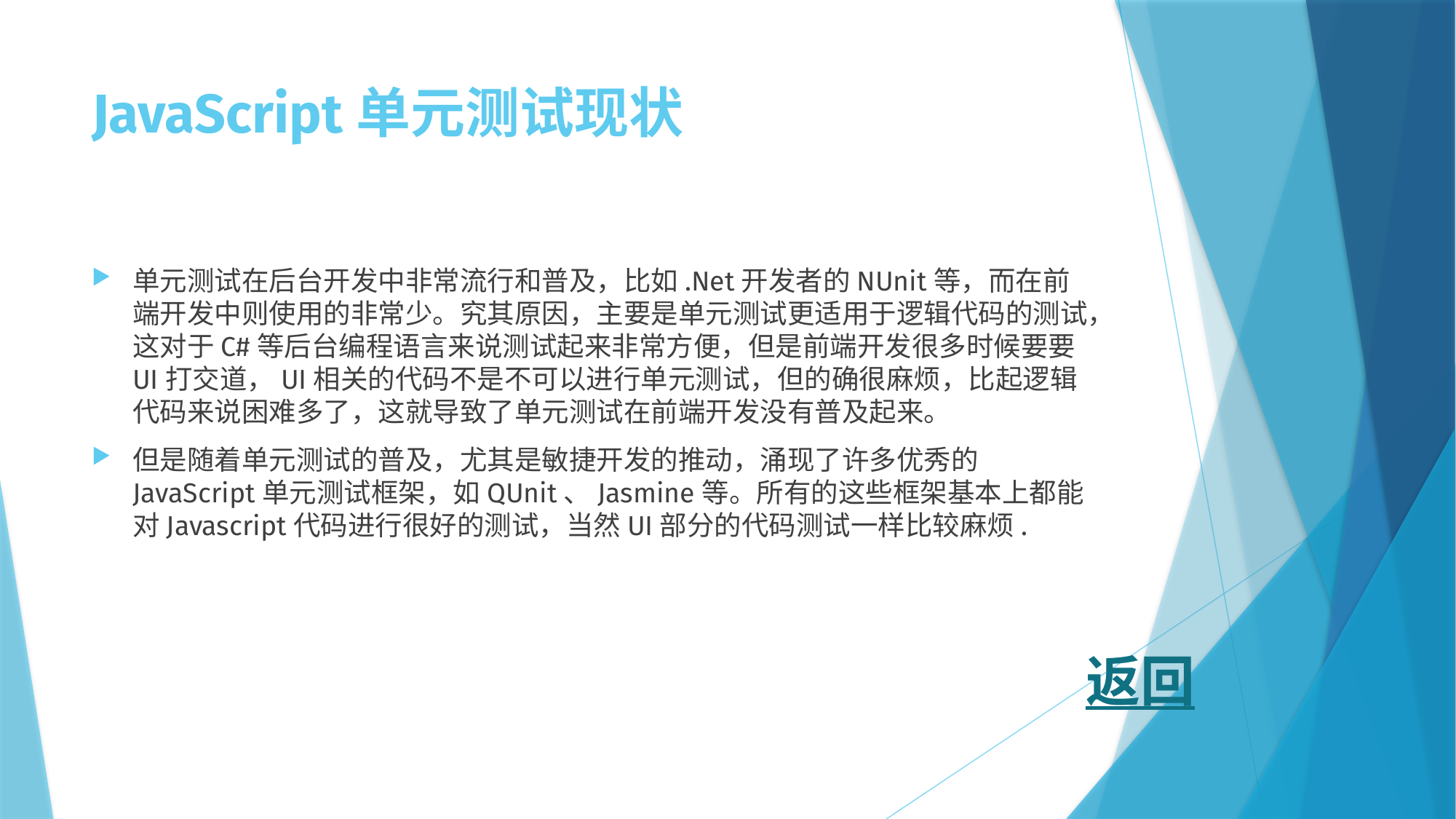

# JavaScript单元测试现状
单元测试在后台开发中非常流行和普及，比如.Net开发者的NUnit等，而在前端开发中则使用的非常少。究其原因，主要是单元测试更适用于逻辑代码的测试，这对于C#等后台编程语言来说测试起来非常方便，但是前端开发很多时候要要UI打交道，UI相关的代码不是不可以进行单元测试，但的确很麻烦，比起逻辑代码来说困难多了，这就导致了单元测试在前端开发没有普及起来。
但是随着单元测试的普及，尤其是敏捷开发的推动，涌现了许多优秀的JavaScript单元测试框架，如QUnit、Jasmine等。所有的这些框架基本上都能对Javascript代码进行很好的测试，当然UI部分的代码测试一样比较麻烦.

返回